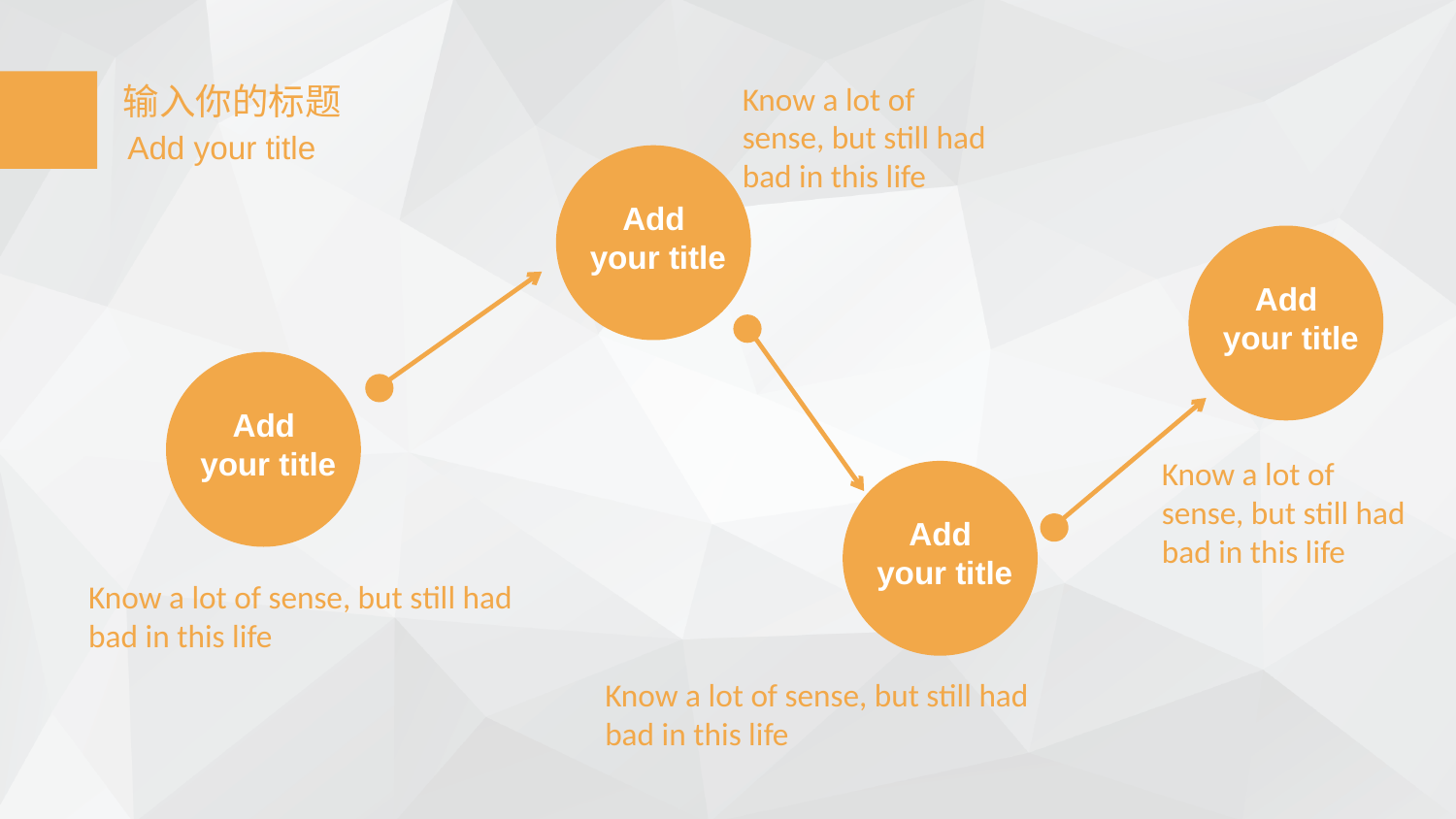

输入你的标题
Know a lot of sense, but still had bad in this life
Add your title

Add
your title

Add
your title

Add
your title

Know a lot of sense, but still had bad in this life

Add
your title
Know a lot of sense, but still had bad in this life
Know a lot of sense, but still had bad in this life